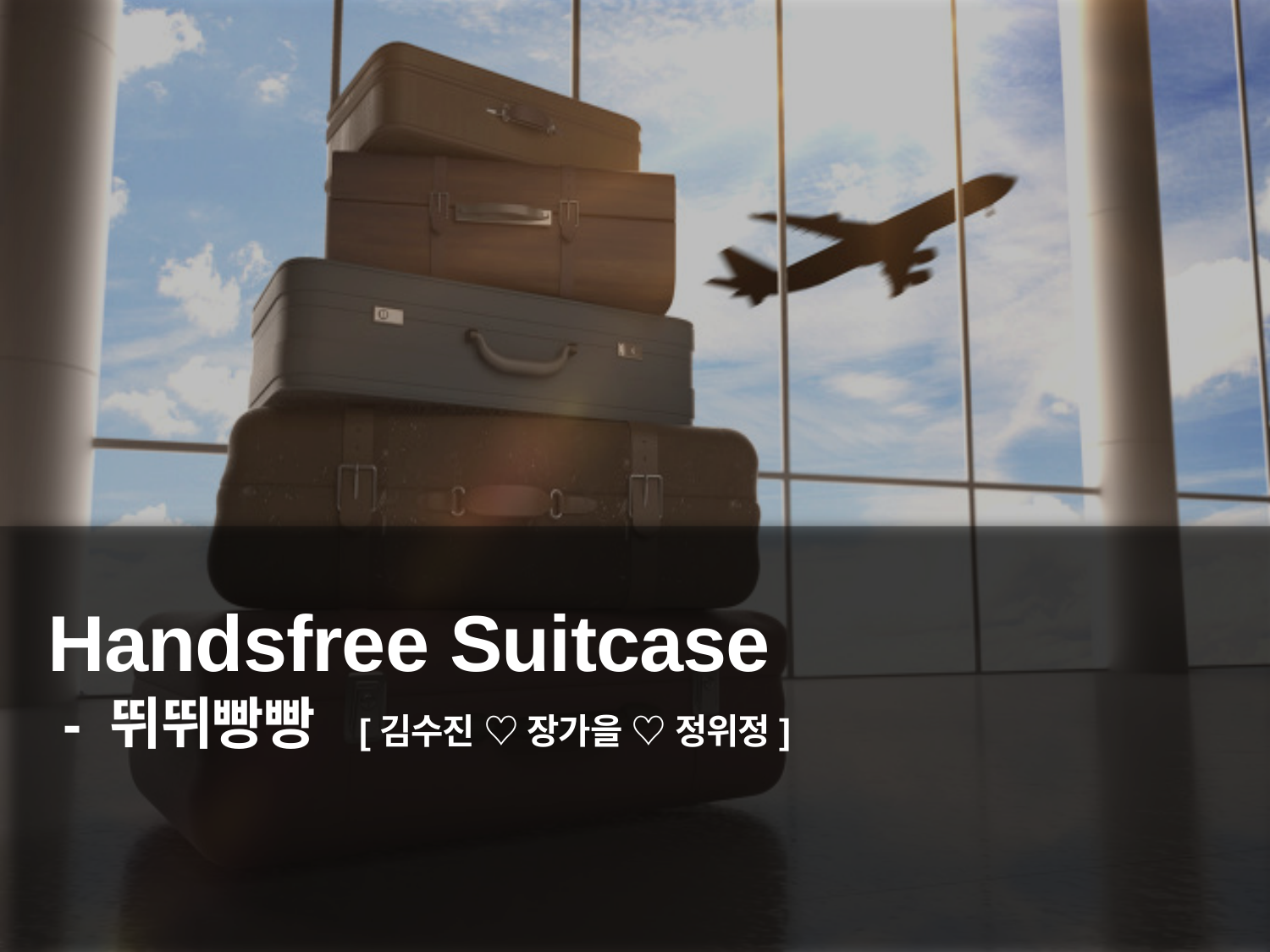

# Handsfree Suitcase - 뛰뛰빵빵  [김수진 ♡ 장가을 ♡ 정위정]